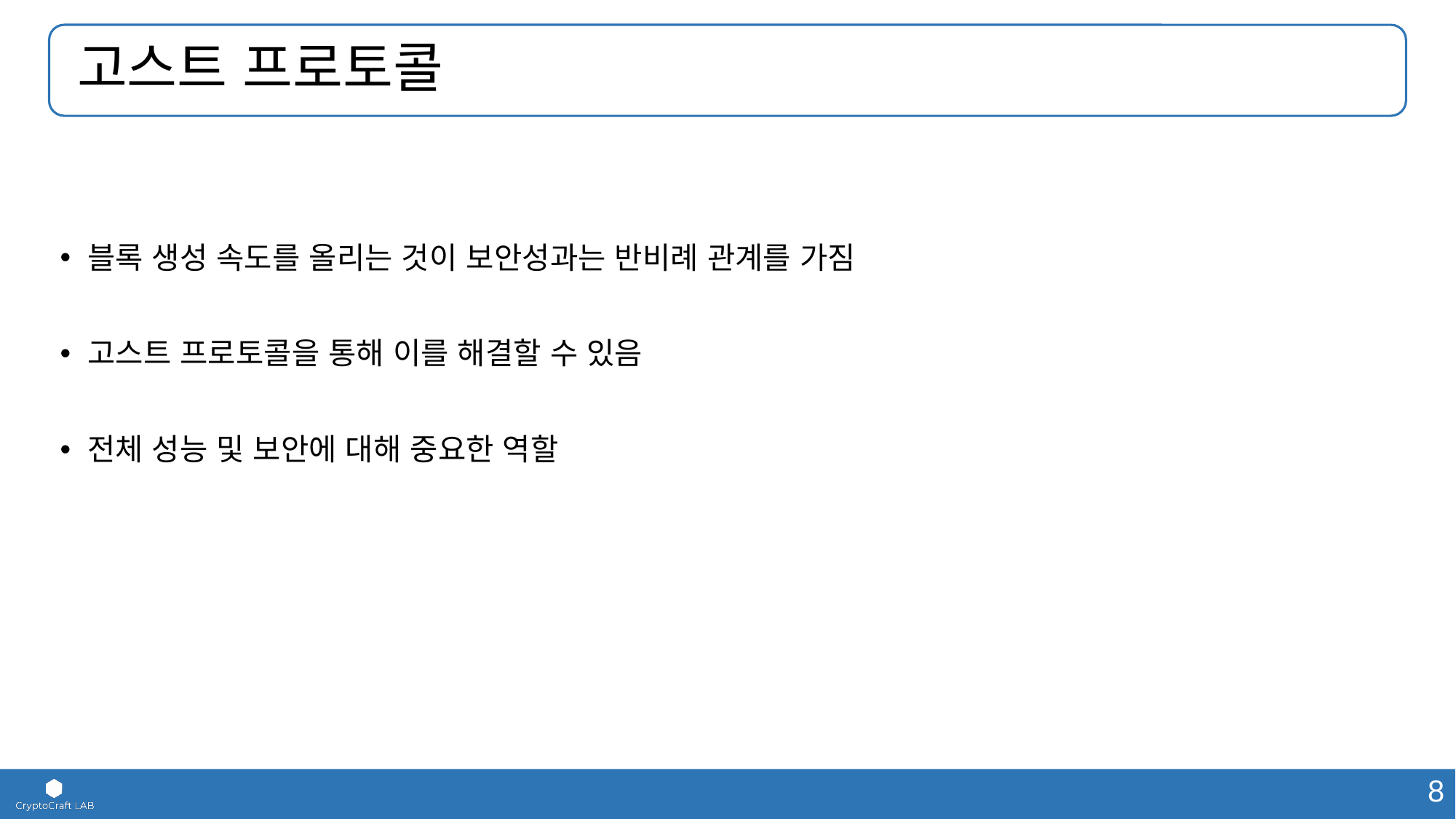

# 고스트 프로토콜

블록 생성 속도를 올리는 것이 보안성과는 반비례 관계를 가짐

고스트 프로토콜을 통해 이를 해결할 수 있음

전체 성능 및 보안에 대해 중요한 역할